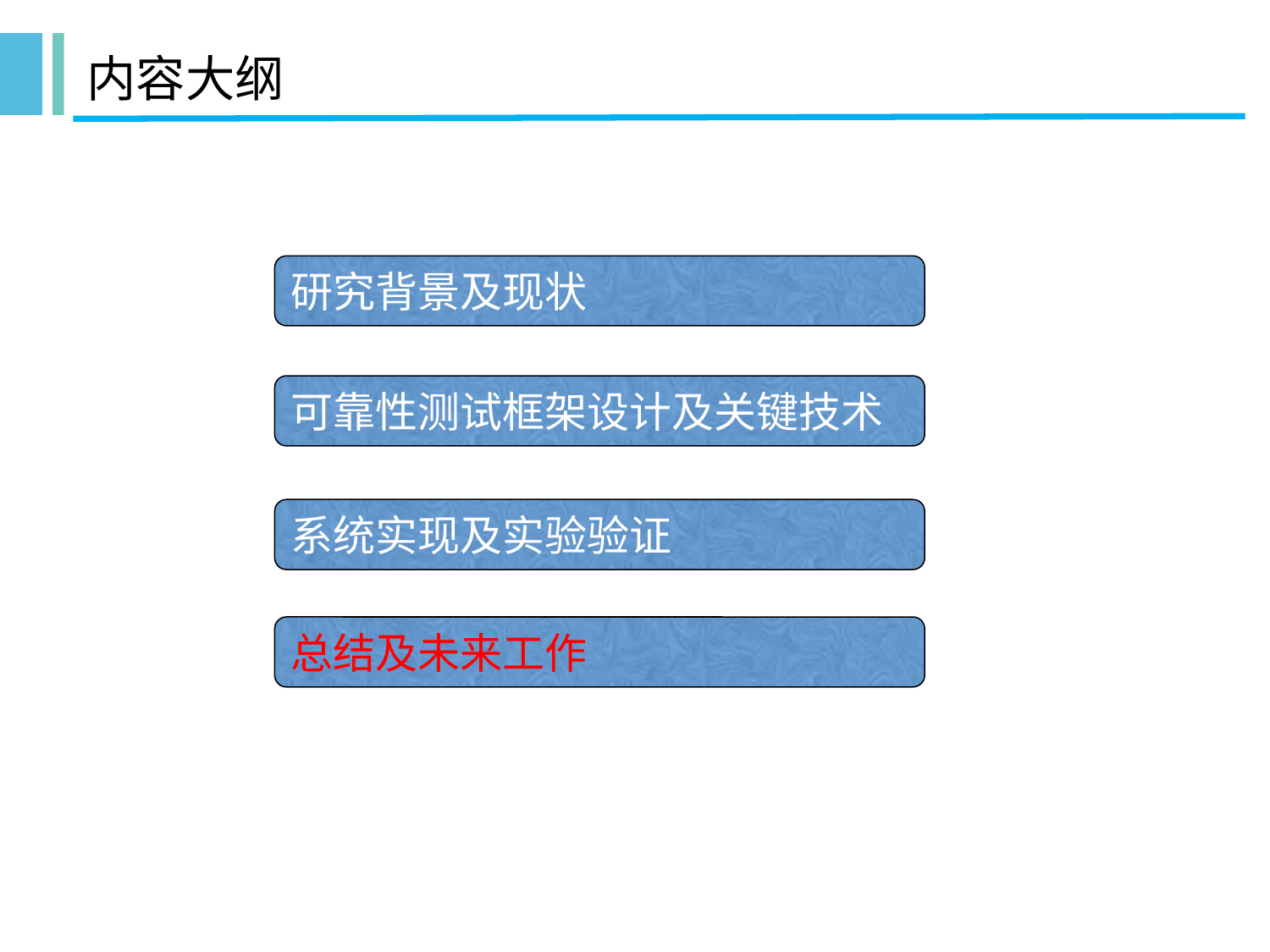

# 内容大纲
研究背景及现状
可靠性测试框架设计及关键技术
系统实现及实验验证
总结及未来工作